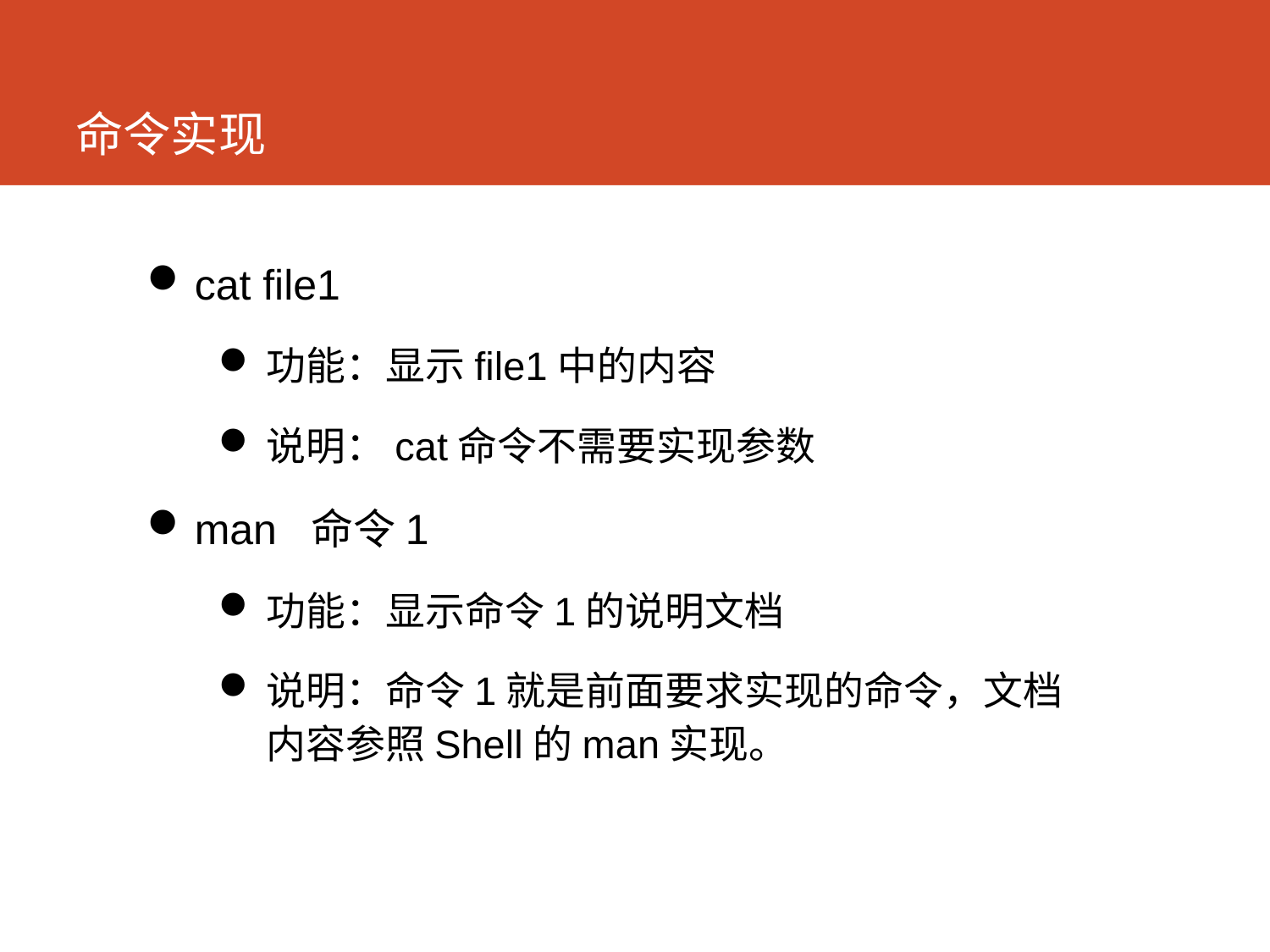

# 命令实现
cat file1
功能：显示file1中的内容
说明：cat命令不需要实现参数
man  命令1
功能：显示命令1的说明文档
说明：命令1就是前面要求实现的命令，文档内容参照Shell的man实现。